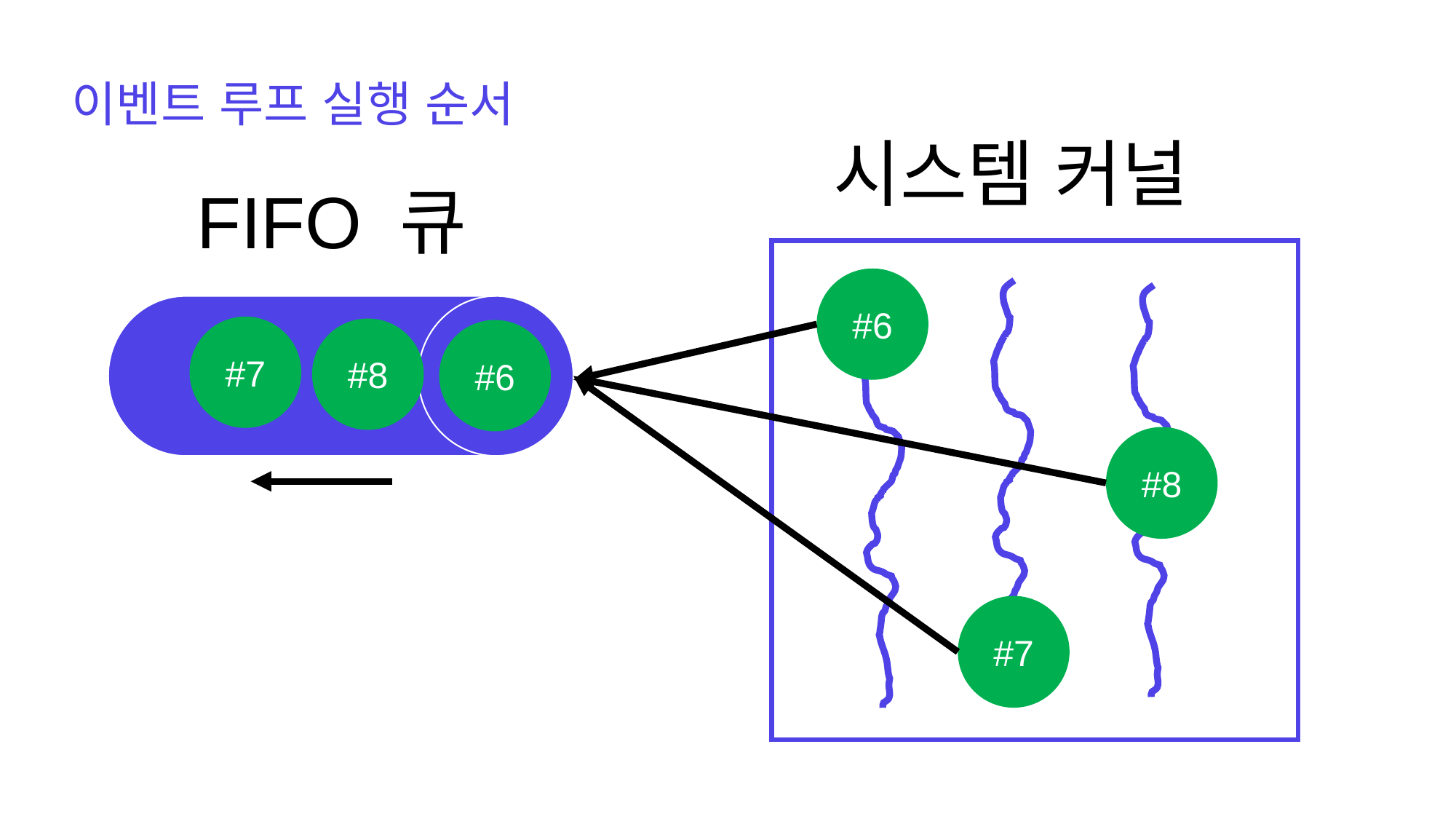

이벤트 루프 실행 순서
시스템 커널
FIFO 큐

#6

#7
#8
#6
#8
#7